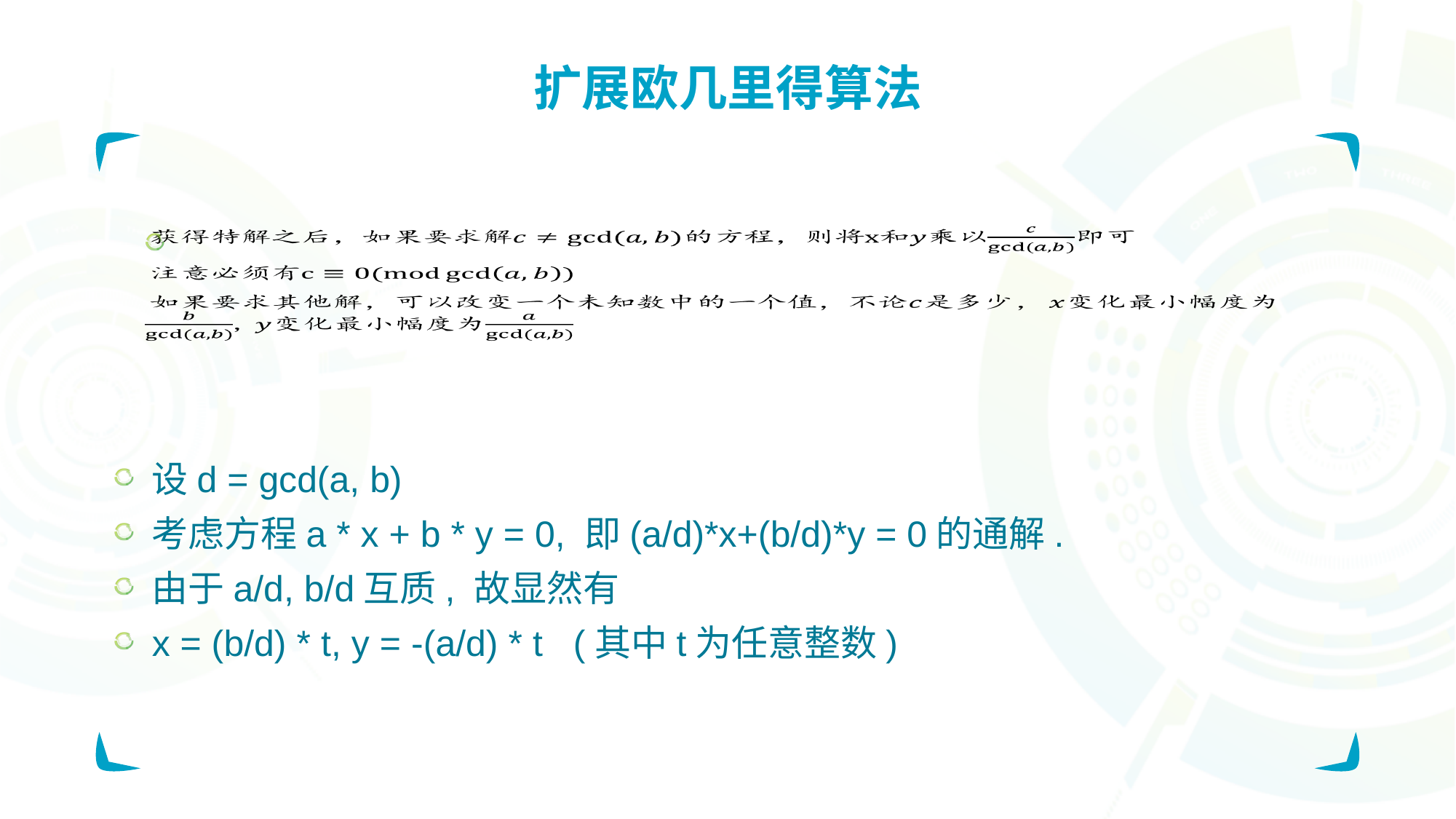

扩展欧几里得算法

设d = gcd(a, b)
考虑方程a * x + b * y = 0, 即(a/d)*x+(b/d)*y = 0的通解.
由于a/d, b/d互质, 故显然有
x = (b/d) * t, y = -(a/d) * t   (其中t为任意整数)